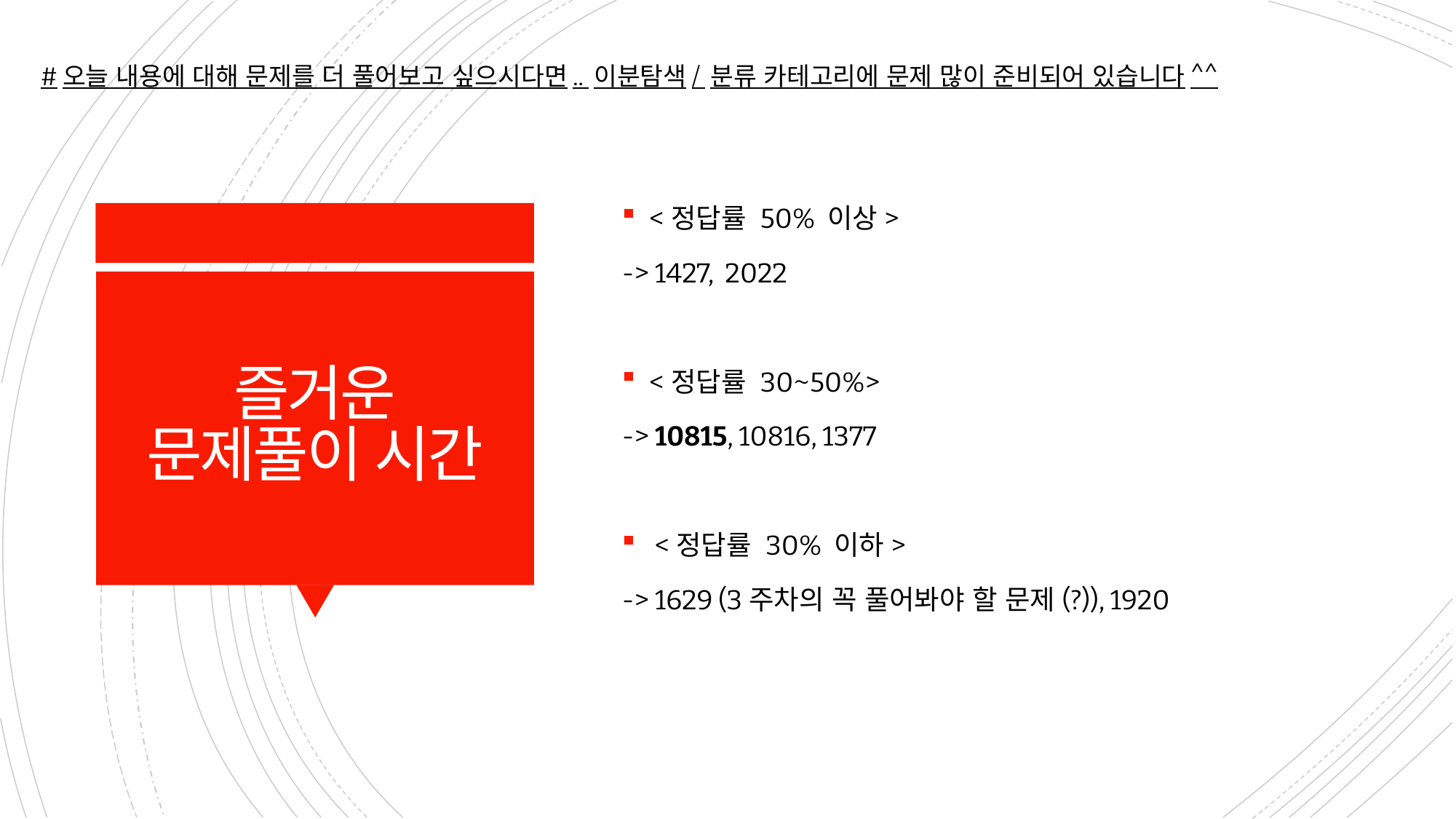

#오늘 내용에 대해 문제를 더 풀어보고 싶으시다면.. 이분탐색/ 분류 카테고리에 문제 많이 준비되어 있습니다^^
<정답률 50% 이상>
-> 1427,  2022

<정답률 30~50%>
-> 10815, 10816, 1377

 <정답률 30% 이하>
-> 1629 (3주차의 꼭 풀어봐야 할 문제(?)), 1920

# 즐거운 문제풀이 시간